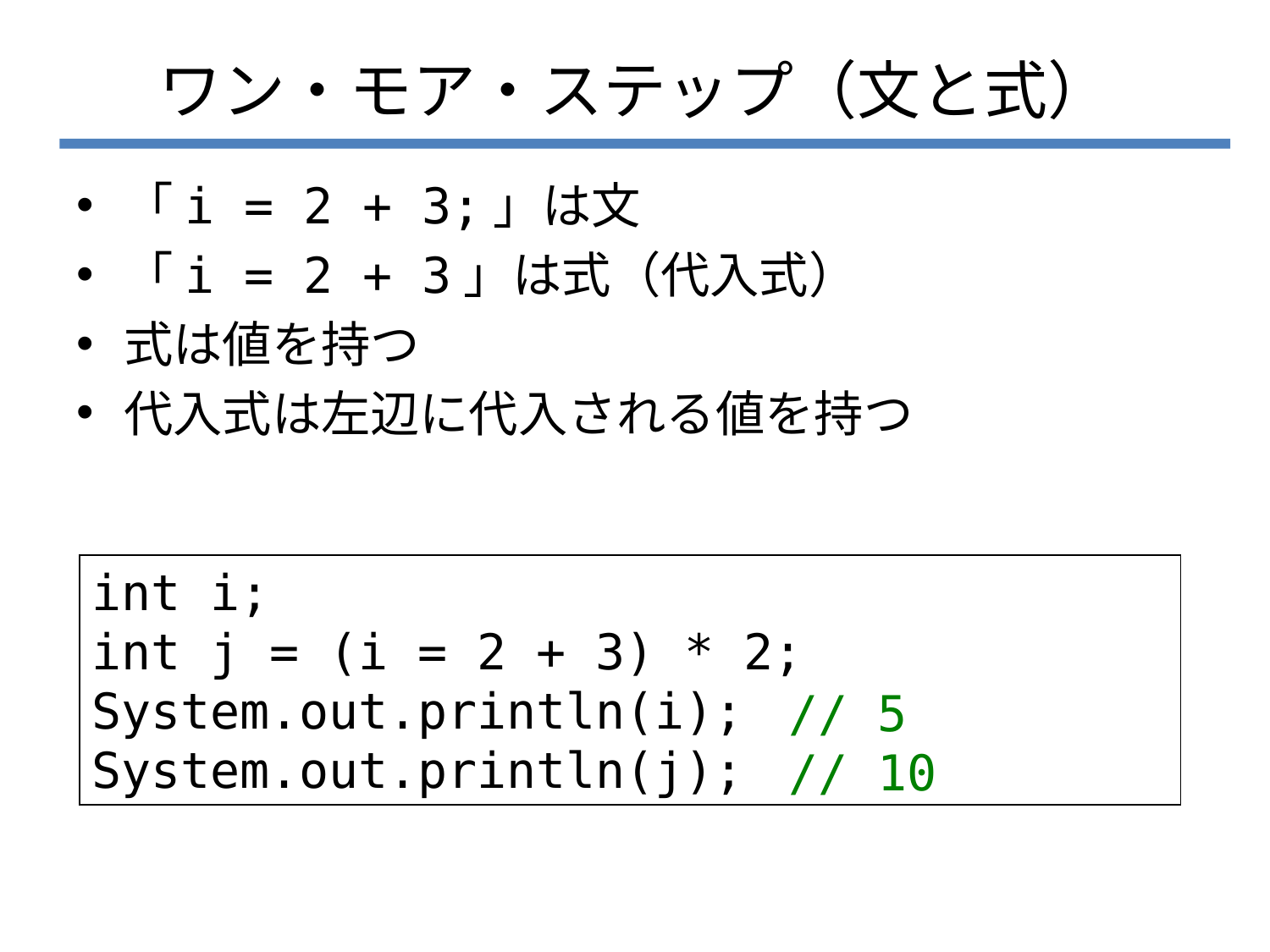

# ワン・モア・ステップ（文と式）
「i = 2 + 3;」は文
「i = 2 + 3」は式（代入式）
式は値を持つ
代入式は左辺に代入される値を持つ
int i;
int j = (i = 2 + 3) * 2;
System.out.println(i);
System.out.println(j);
// 5
// 10